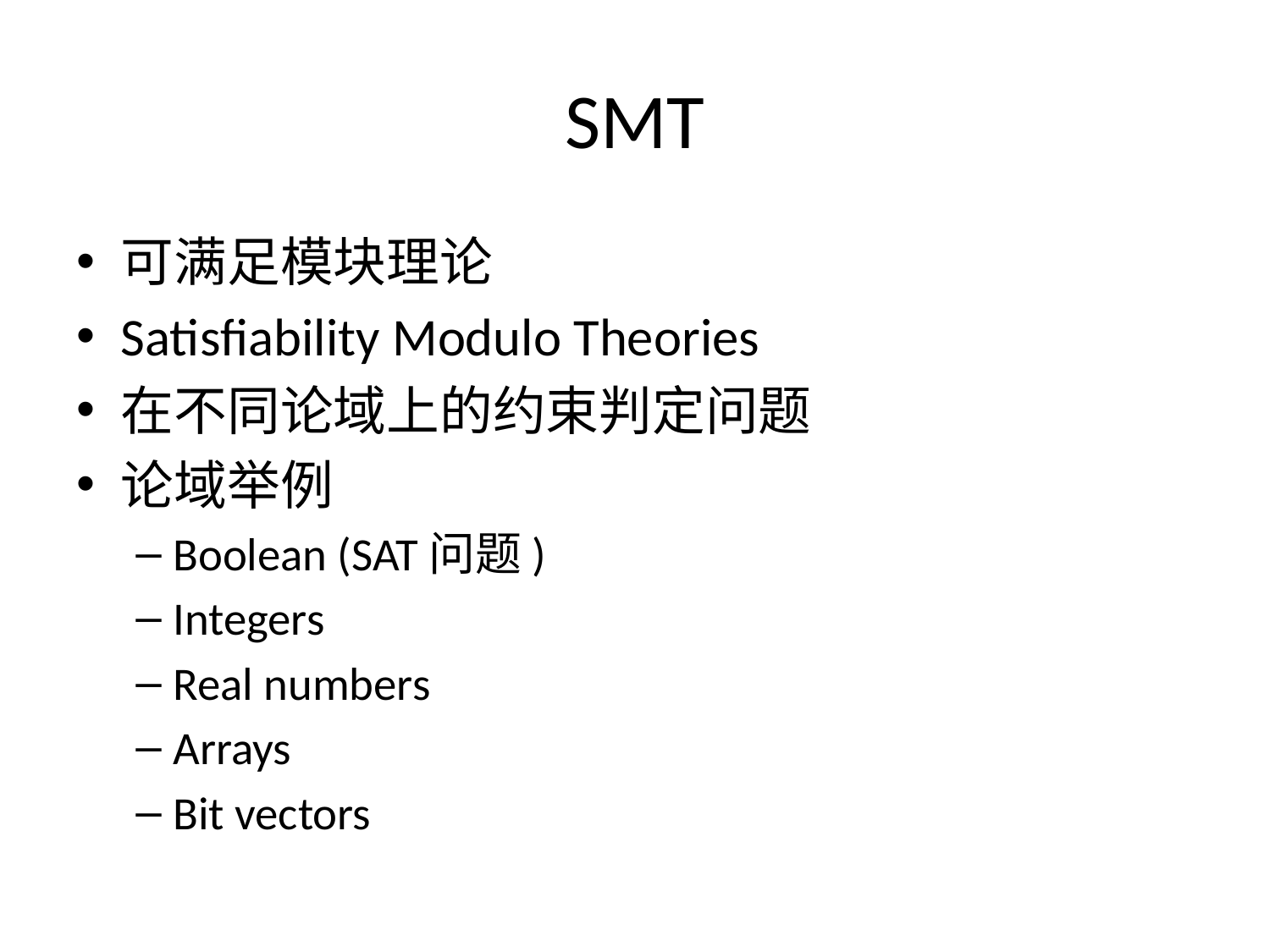

# SMT
可满足模块理论
Satisfiability Modulo Theories
在不同论域上的约束判定问题
论域举例
Boolean (SAT问题)
Integers
Real numbers
Arrays
Bit vectors